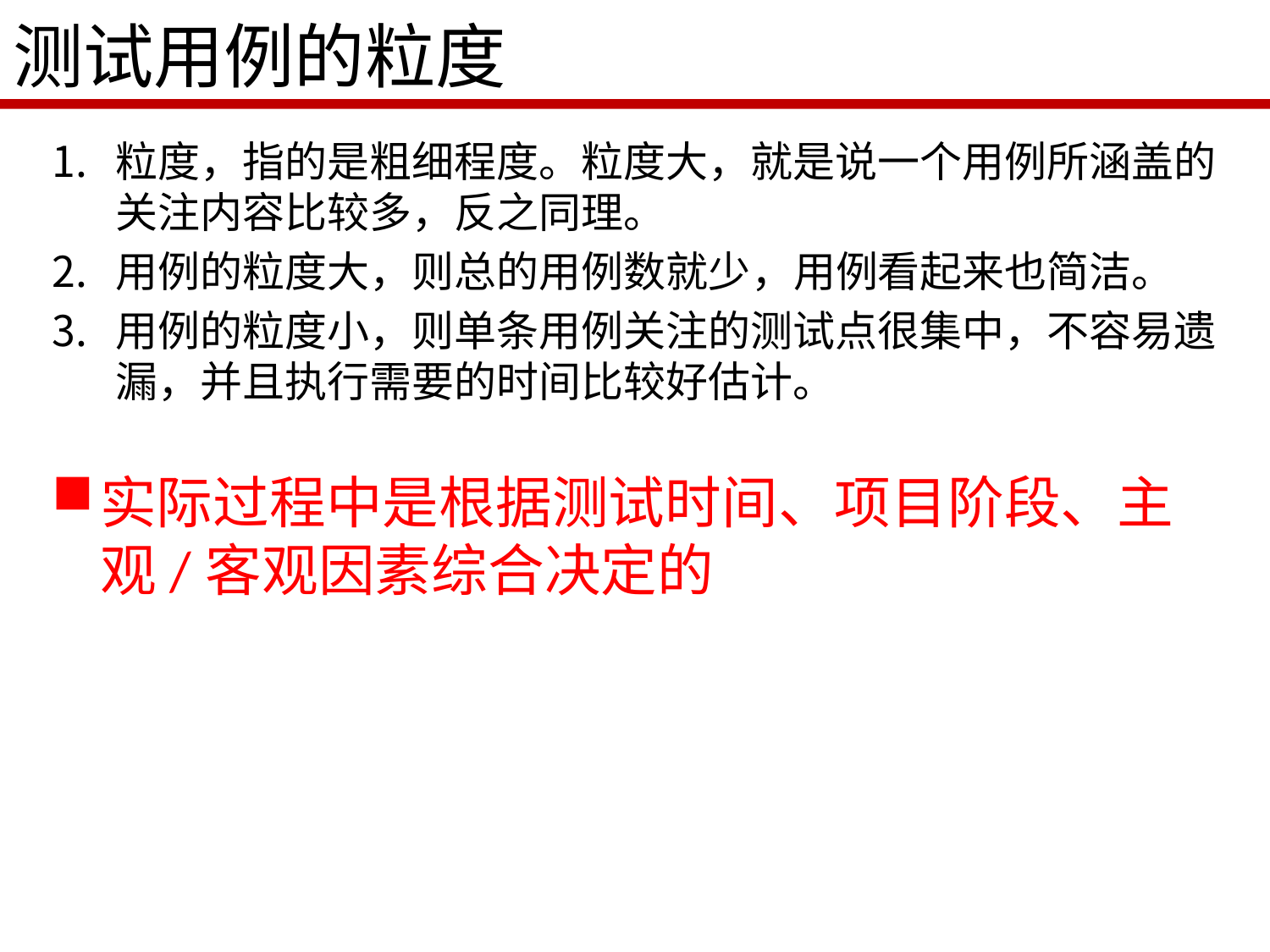

# 测试用例的粒度
粒度，指的是粗细程度。粒度大，就是说一个用例所涵盖的关注内容比较多，反之同理。
用例的粒度大，则总的用例数就少，用例看起来也简洁。
用例的粒度小，则单条用例关注的测试点很集中，不容易遗漏，并且执行需要的时间比较好估计。

实际过程中是根据测试时间、项目阶段、主观/客观因素综合决定的